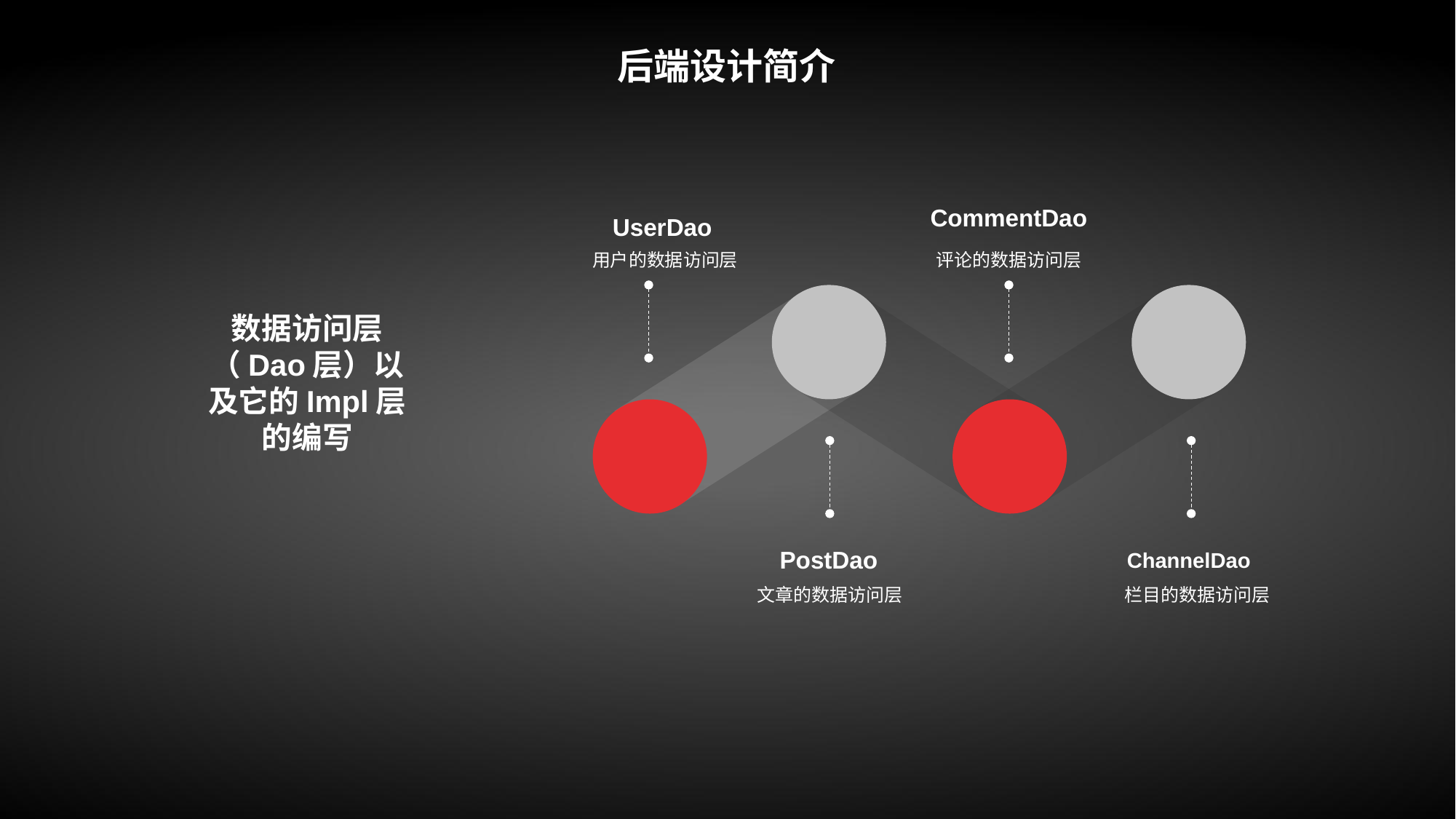

后端设计简介
CommentDao
UserDao
用户的数据访问层
评论的数据访问层

数据访问层（Dao层）以及它的Impl层的编写

PostDao
ChannelDao
文章的数据访问层
栏目的数据访问层